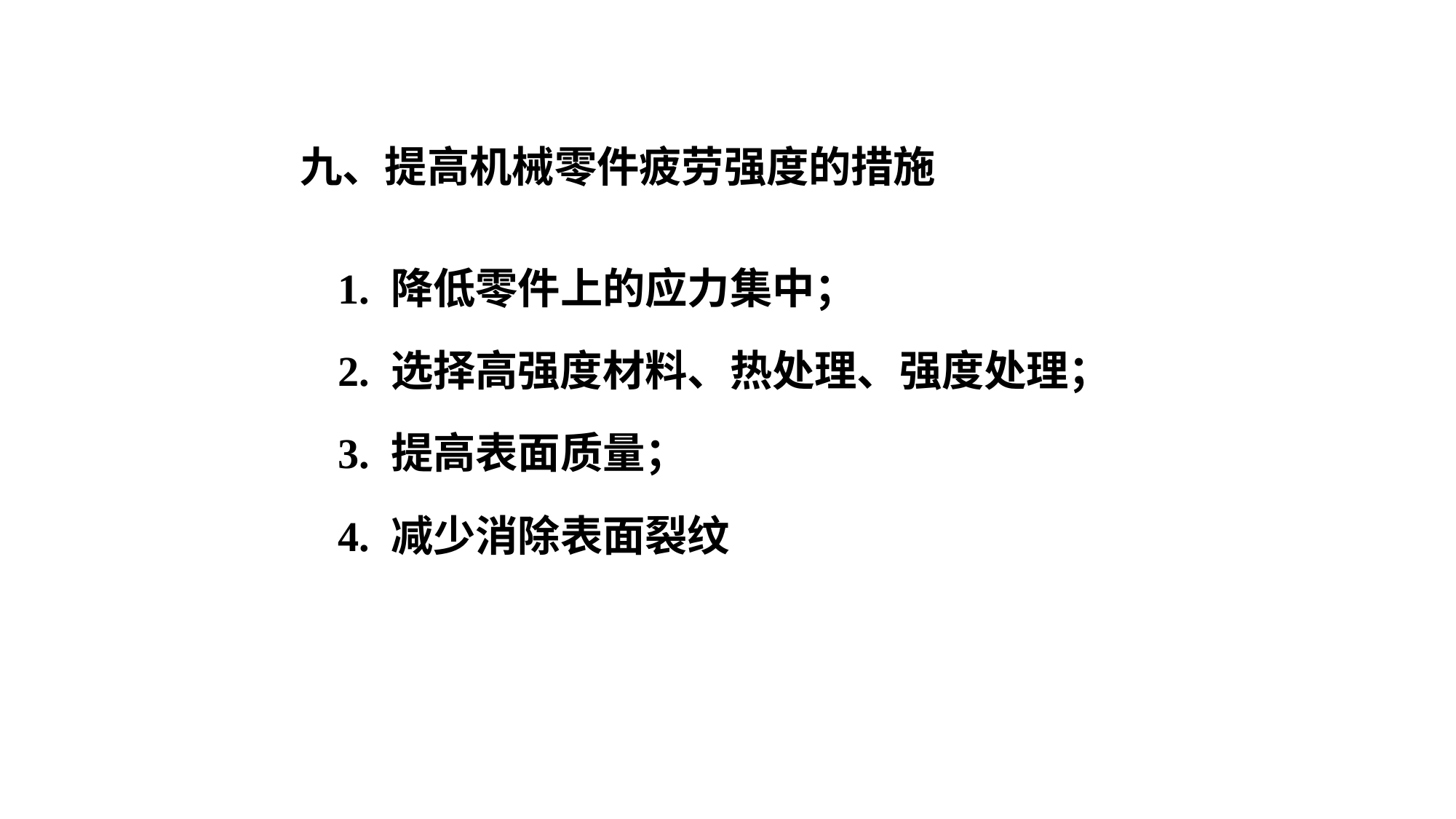

九、提高机械零件疲劳强度的措施
  1. 降低零件上的应力集中；
  2. 选择高强度材料、热处理、强度处理；
  3. 提高表面质量；
  4. 减少消除表面裂纹